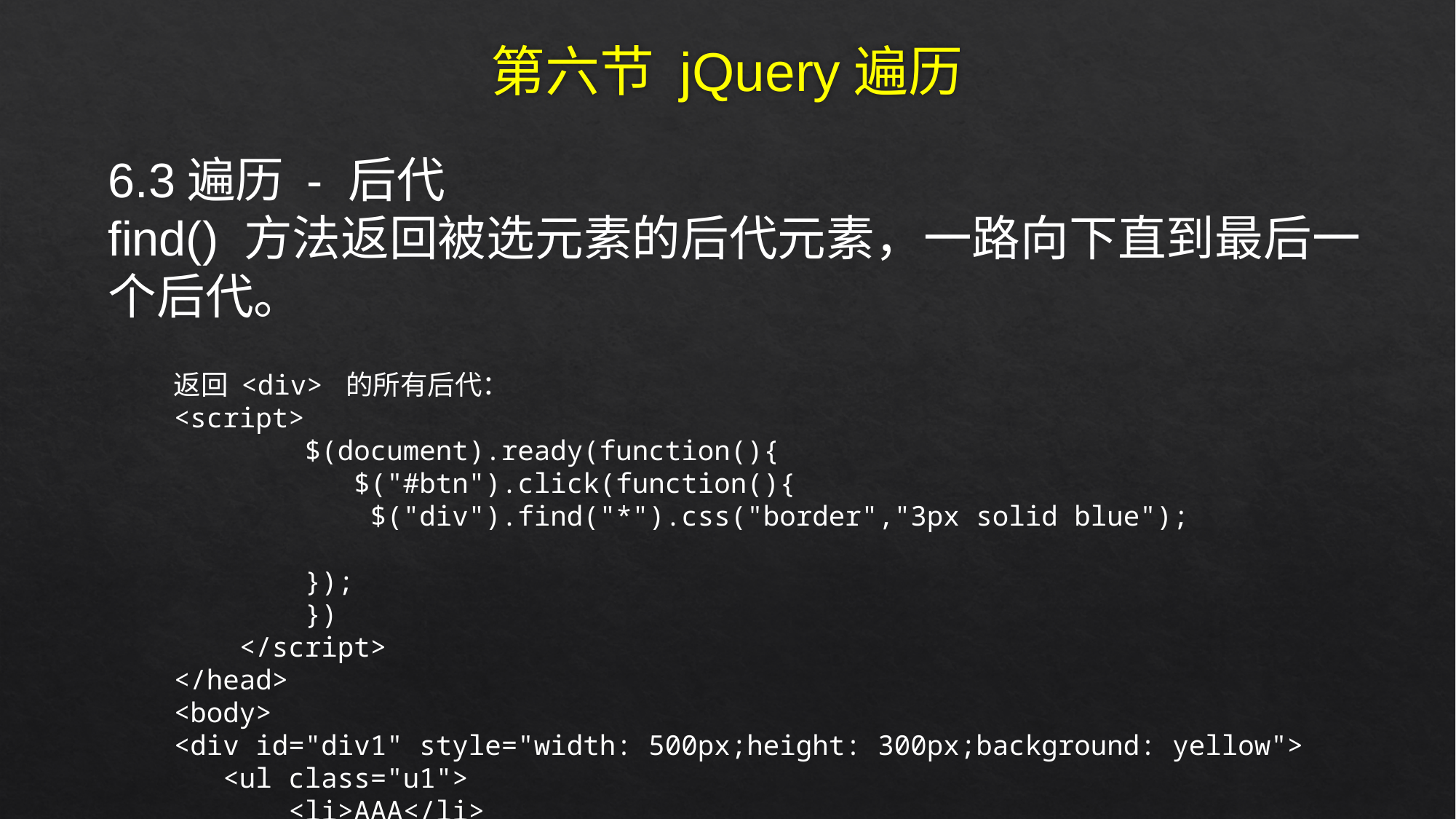

# 第六节 jQuery遍历
6.3遍历 - 后代
find() 方法返回被选元素的后代元素，一路向下直到最后一
个后代。

返回 <div> 的所有后代：
<script>
        $(document).ready(function(){
           $("#btn").click(function(){
            $("div").find("*").css("border","3px solid blue");

        });
        })
    </script>
</head>
<body>
<div id="div1" style="width: 500px;height: 300px;background: yellow">
   <ul class="u1">
       <li>AAA</li>
        <span>9999</span>
   </ul>
    <ul class="u2">
        <li>BBB</li>
        <span>6666</span>
    </ul>
</div>
<button id="btn">OK</button>
</body>
</html>